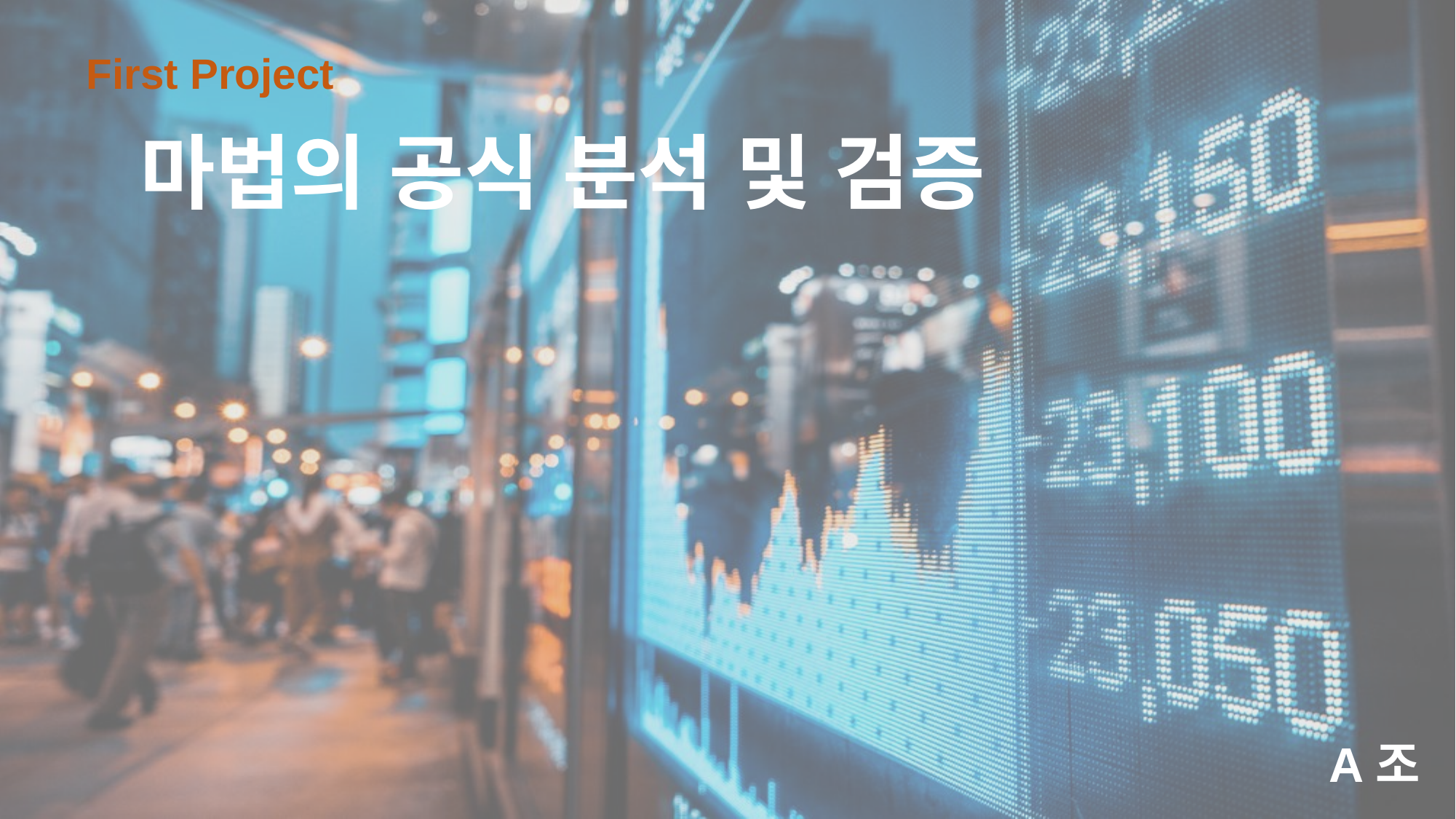

First Project
마법의 공식 분석 및 검증
A조